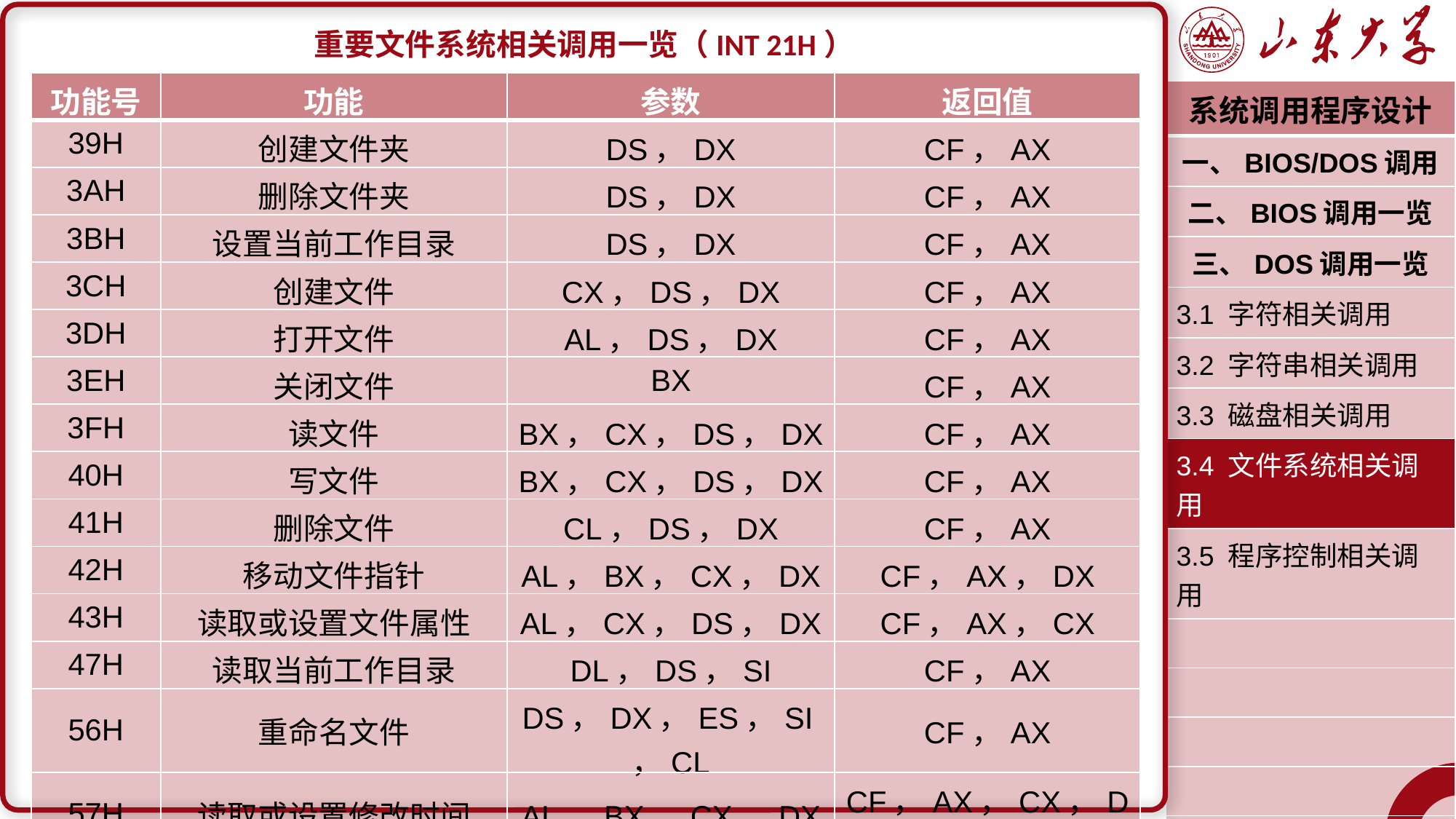

重要文件系统相关调用一览（INT 21H）
| 功能号 | 功能 | 参数 | 返回值 |
| --- | --- | --- | --- |
| 39H | 创建文件夹 | DS，DX | CF，AX |
| 3AH | 删除文件夹 | DS，DX | CF，AX |
| 3BH | 设置当前工作目录 | DS，DX | CF，AX |
| 3CH | 创建文件 | CX，DS，DX | CF，AX |
| 3DH | 打开文件 | AL，DS，DX | CF，AX |
| 3EH | 关闭文件 | BX | CF，AX |
| 3FH | 读文件 | BX，CX，DS，DX | CF，AX |
| 40H | 写文件 | BX，CX，DS，DX | CF，AX |
| 41H | 删除文件 | CL，DS，DX | CF，AX |
| 42H | 移动文件指针 | AL，BX，CX，DX | CF，AX，DX |
| 43H | 读取或设置文件属性 | AL，CX，DS，DX | CF，AX，CX |
| 47H | 读取当前工作目录 | DL，DS，SI | CF，AX |
| 56H | 重命名文件 | DS，DX，ES，SI，CL | CF，AX |
| 57H | 读取或设置修改时间 | AL，BX，CX，DX | CF，AX，CX，DX |
| 系统调用程序设计 |
| --- |
| 一、BIOS/DOS调用 |
| 二、BIOS调用一览 |
| 三、DOS调用一览 |
| 3.1 字符相关调用 |
| 3.2 字符串相关调用 |
| 3.3 磁盘相关调用 |
| 3.4 文件系统相关调用 |
| 3.5 程序控制相关调用 |
|  |
|  |
|  |
|  |
|  |
| 潘润宇 2022.10 |